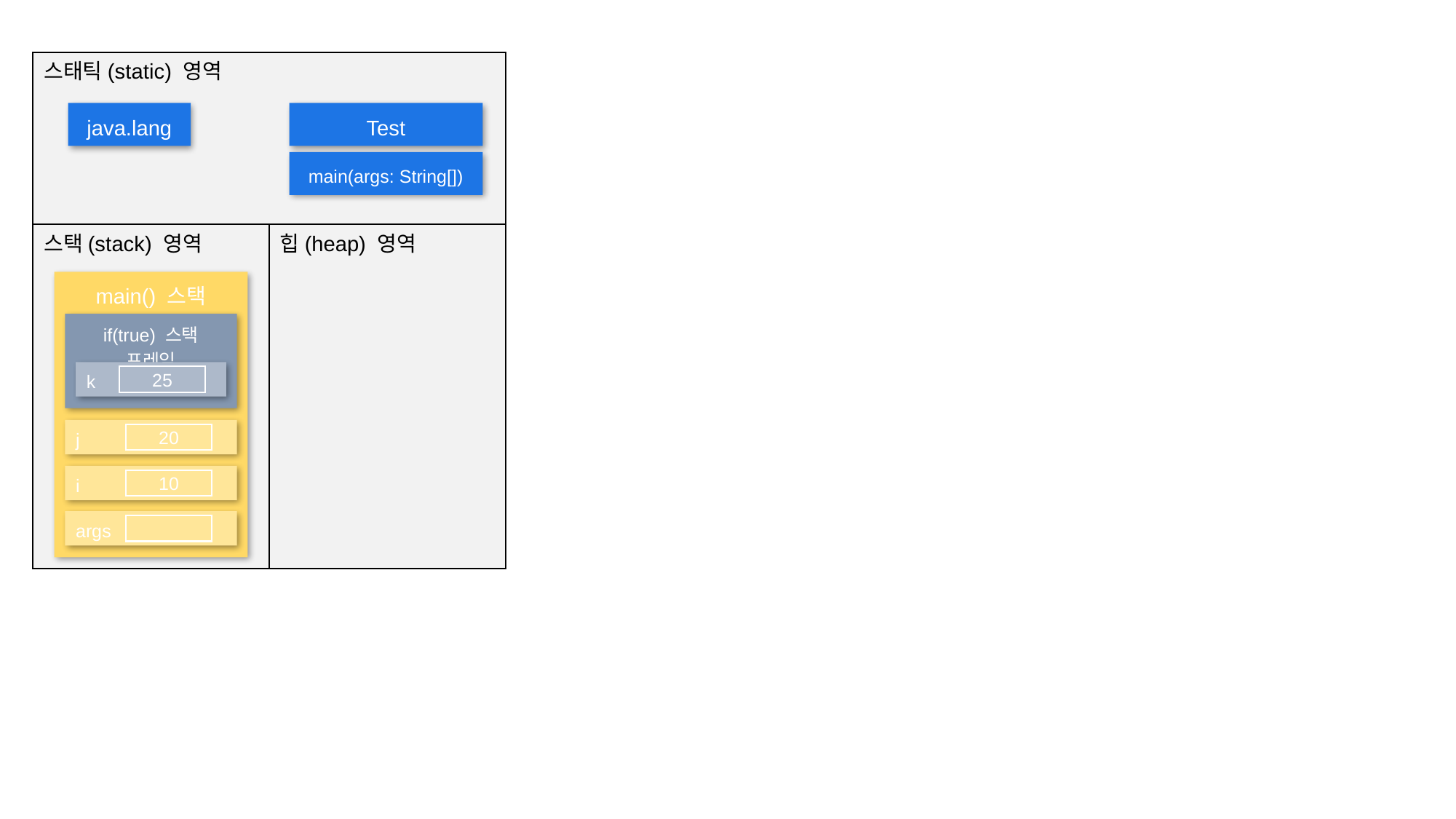

스태틱(static) 영역
java.lang
Test
main(args: String[])
스택(stack) 영역
힙(heap) 영역
main() 스택 프레임
if(true) 스택 프레임
k
25
j
20
i
10
args